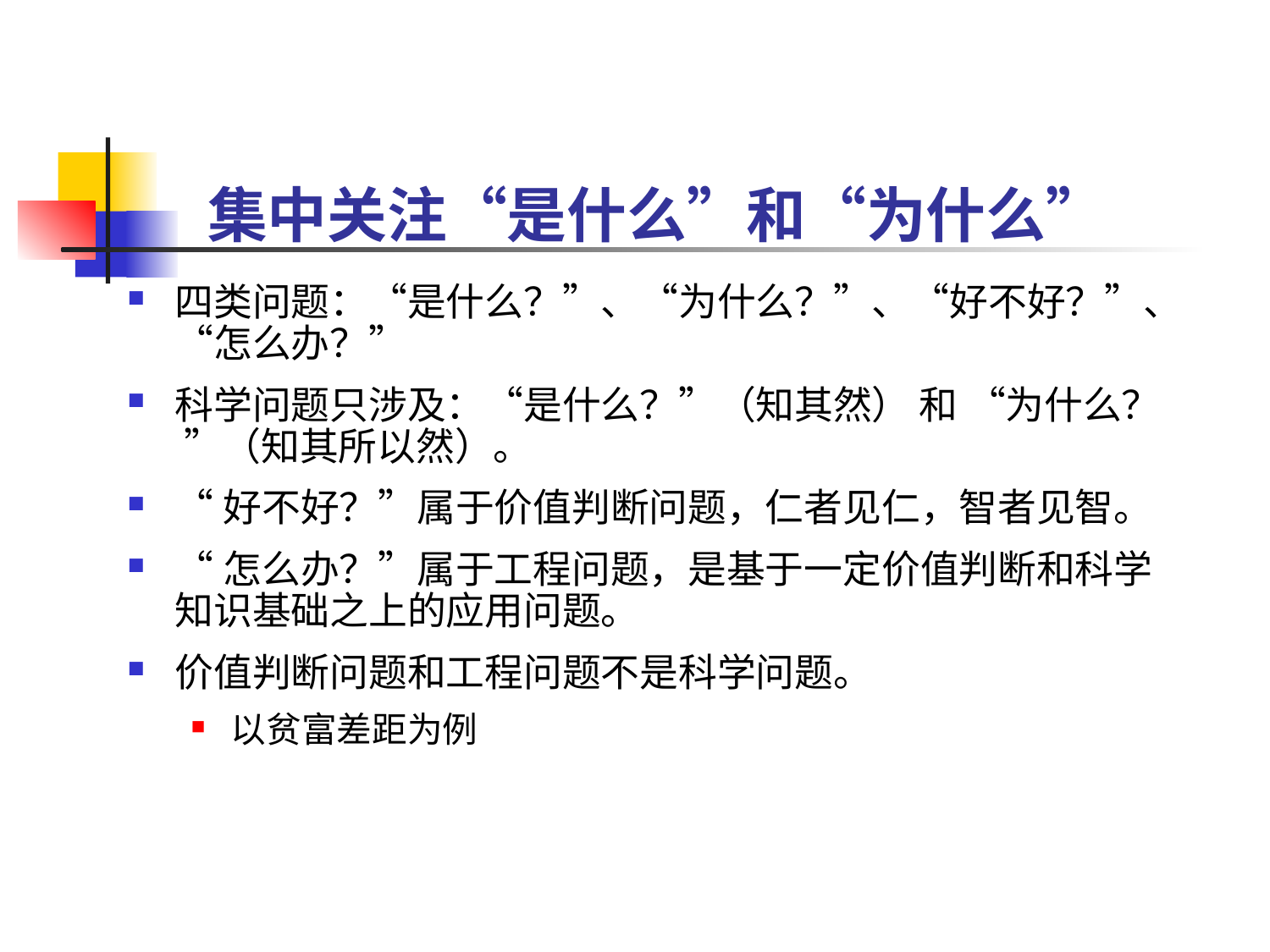

# 集中关注“是什么”和“为什么”
四类问题：“是什么？”、“为什么？”、“好不好？”、“怎么办？”
科学问题只涉及：“是什么？”（知其然） 和 “为什么？ ”（知其所以然）。
“好不好？”属于价值判断问题，仁者见仁，智者见智。
“怎么办？”属于工程问题，是基于一定价值判断和科学知识基础之上的应用问题。
价值判断问题和工程问题不是科学问题。
以贫富差距为例